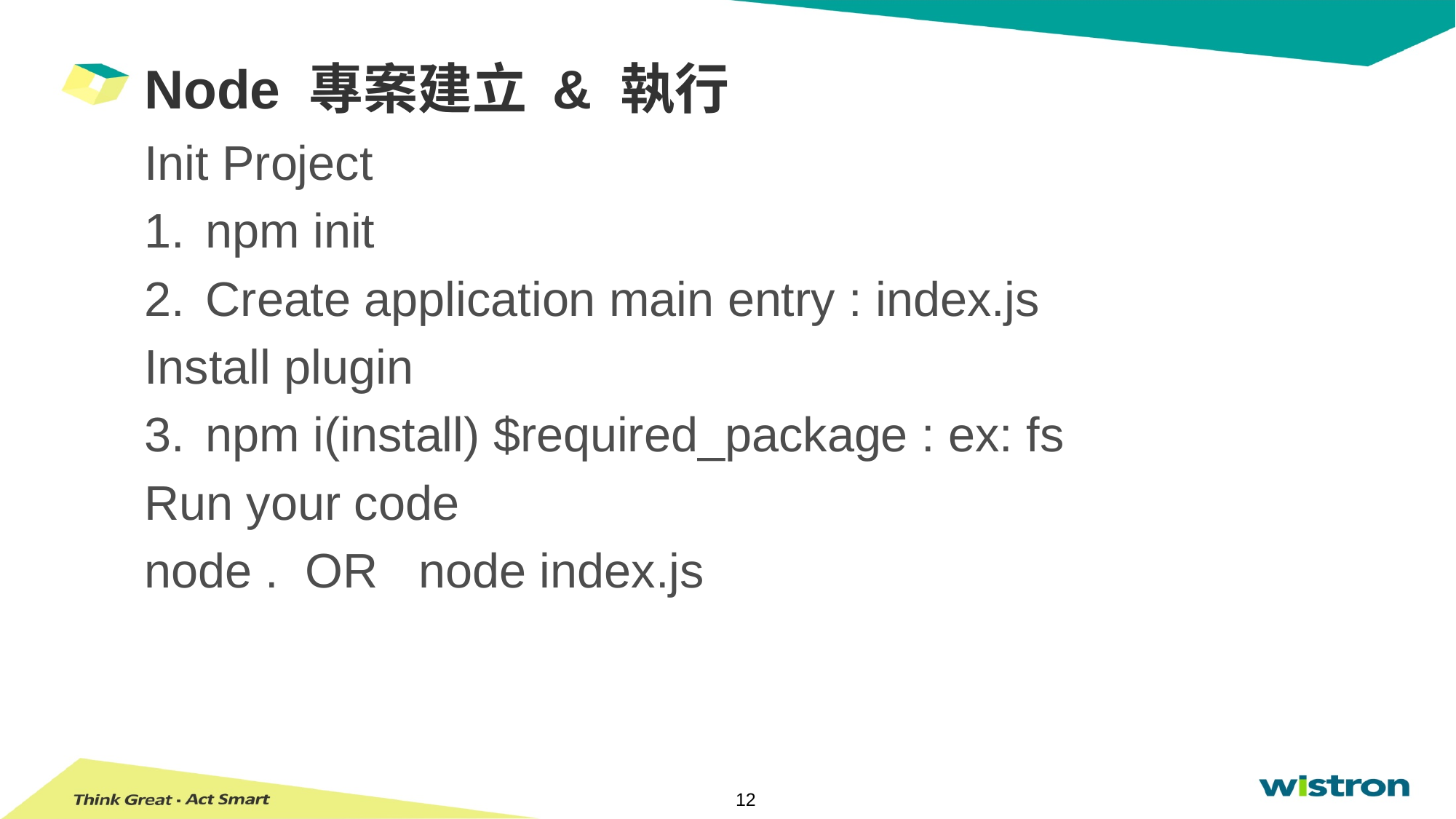

# Node 專案建立 & 執行
Init Project
npm init
Create application main entry : index.js
Install plugin
npm i(install) $required_package : ex: fs
Run your code
node .  OR   node index.js
12